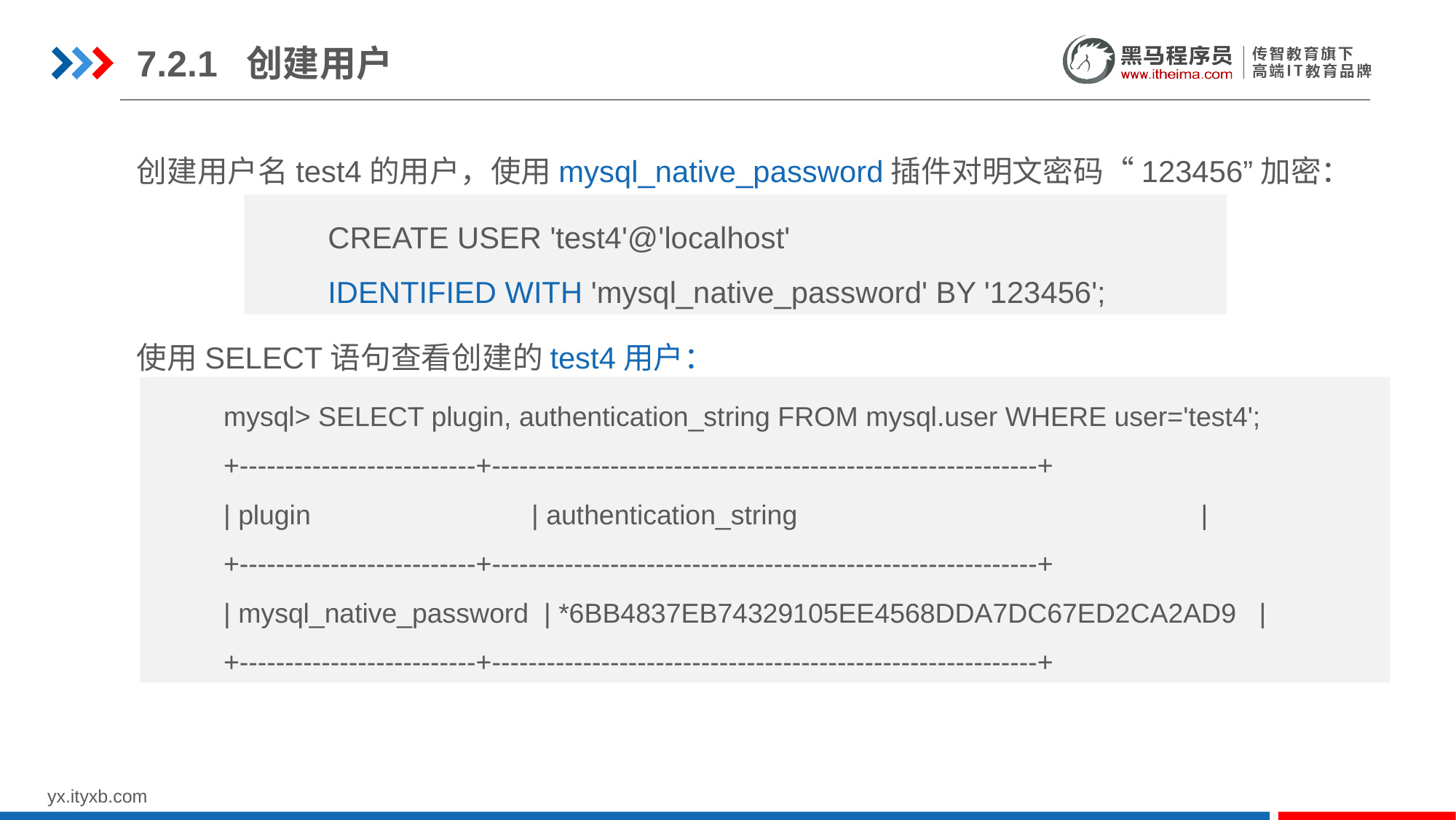

7.2.1  创建用户
创建用户名test4的用户，使用mysql_native_password插件对明文密码“123456”加密：
CREATE USER 'test4'@'localhost'
IDENTIFIED WITH 'mysql_native_password' BY '123456';
使用SELECT语句查看创建的test4用户：
mysql> SELECT plugin, authentication_string FROM mysql.user WHERE user='test4';
+--------------------------+------------------------------------------------------------+
| plugin                             | authentication_string                                                     |
+--------------------------+------------------------------------------------------------+
| mysql_native_password  | *6BB4837EB74329105EE4568DDA7DC67ED2CA2AD9   |
+--------------------------+------------------------------------------------------------+